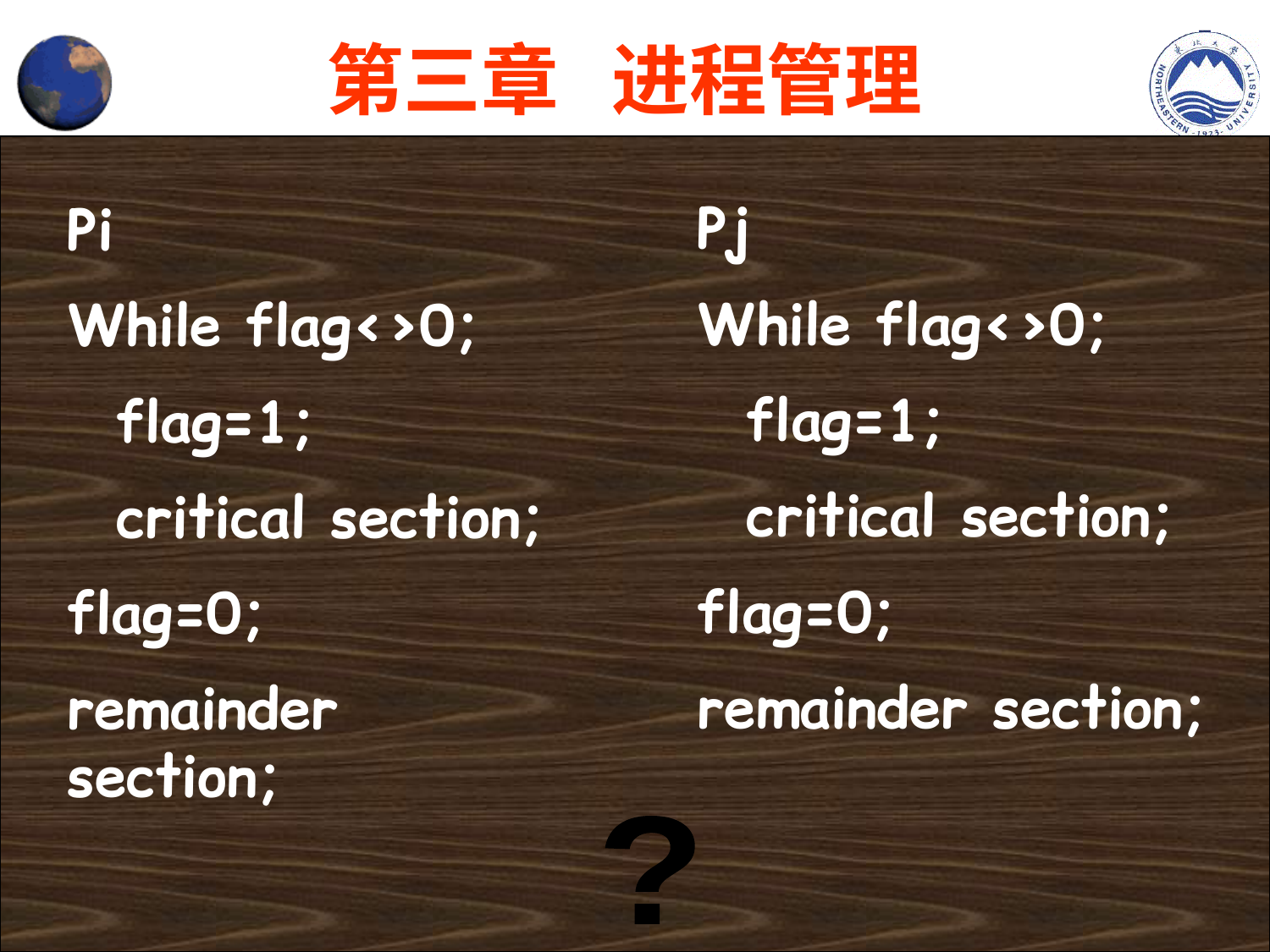

第三章   进程管理

Pj
While flag<>0;
  flag=1;
  critical section;
flag=0;
remainder section;
Pi
While flag<>0;
  flag=1;
  critical section;
flag=0;
remainder section;
?